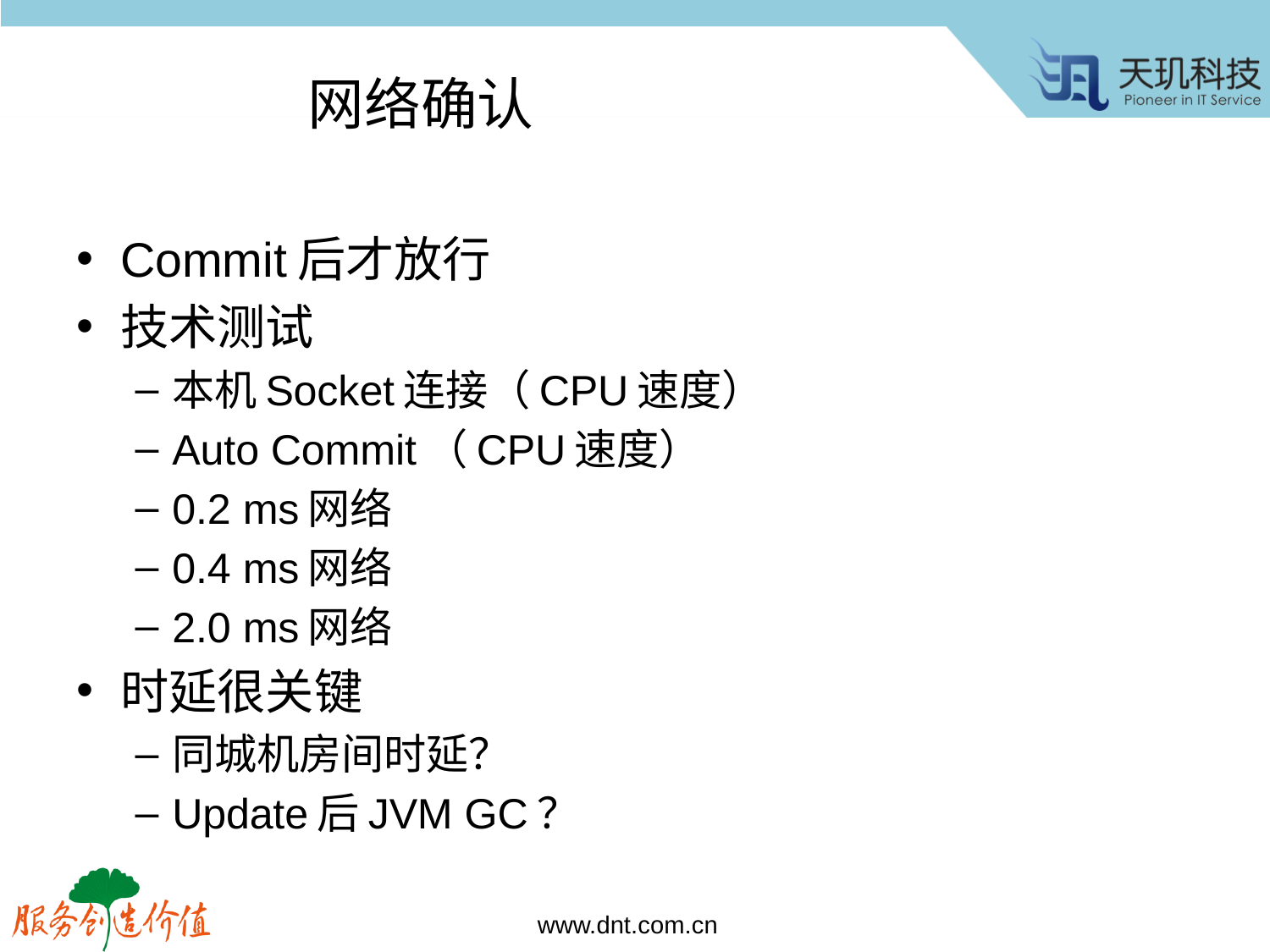

# 网络确认
Commit后才放行
技术测试
本机Socket连接（CPU速度）
Auto Commit（CPU速度）
0.2 ms网络
0.4 ms网络
2.0 ms网络
时延很关键
同城机房间时延？
Update后JVM GC？